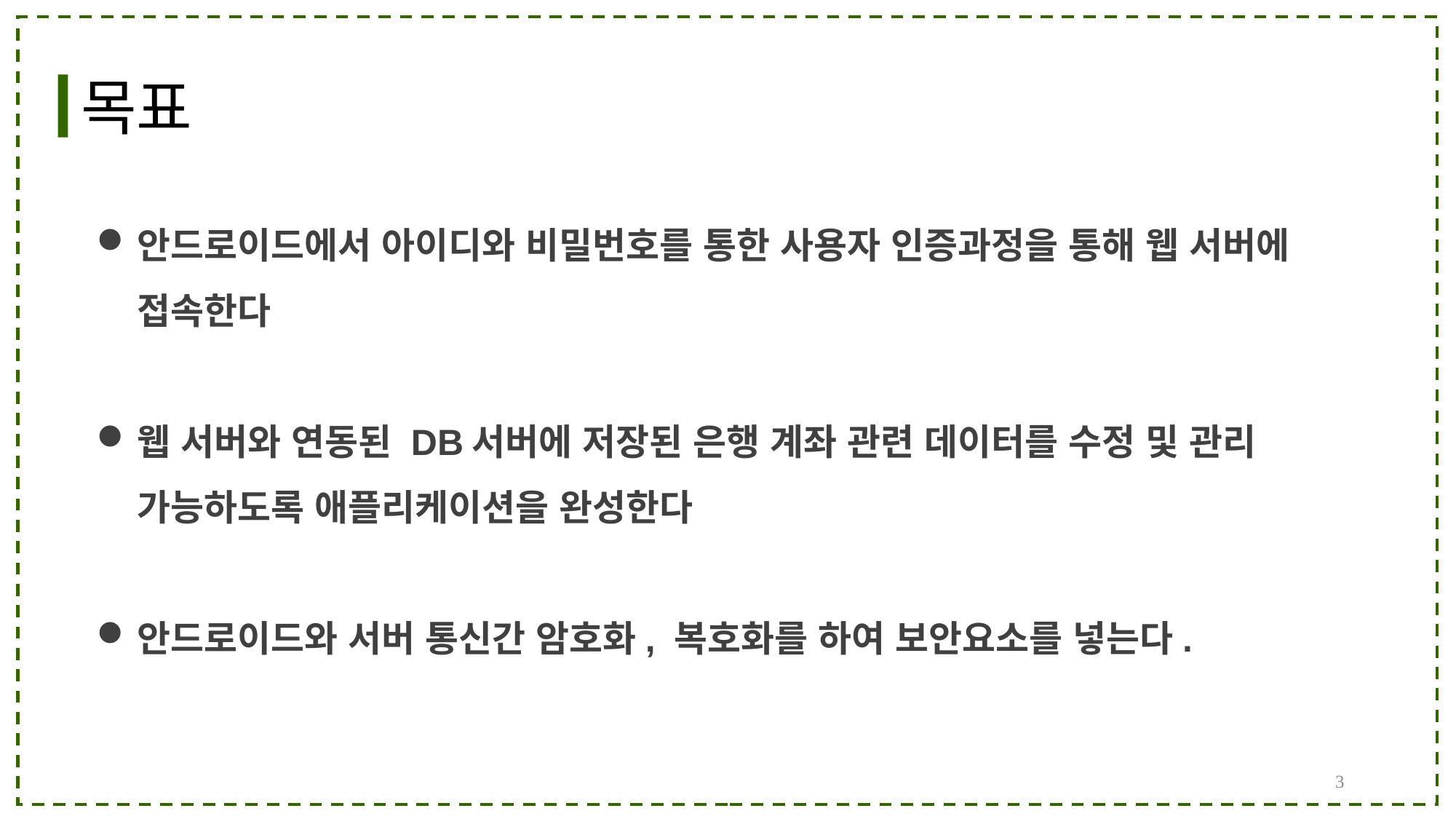

목표

안드로이드에서 아이디와 비밀번호를 통한 사용자 인증과정을 통해 웹 서버에 접속한다

웹 서버와 연동된 DB서버에 저장된 은행 계좌 관련 데이터를 수정 및 관리 가능하도록 애플리케이션을 완성한다

안드로이드와 서버 통신간 암호화, 복호화를 하여 보안요소를 넣는다.
3